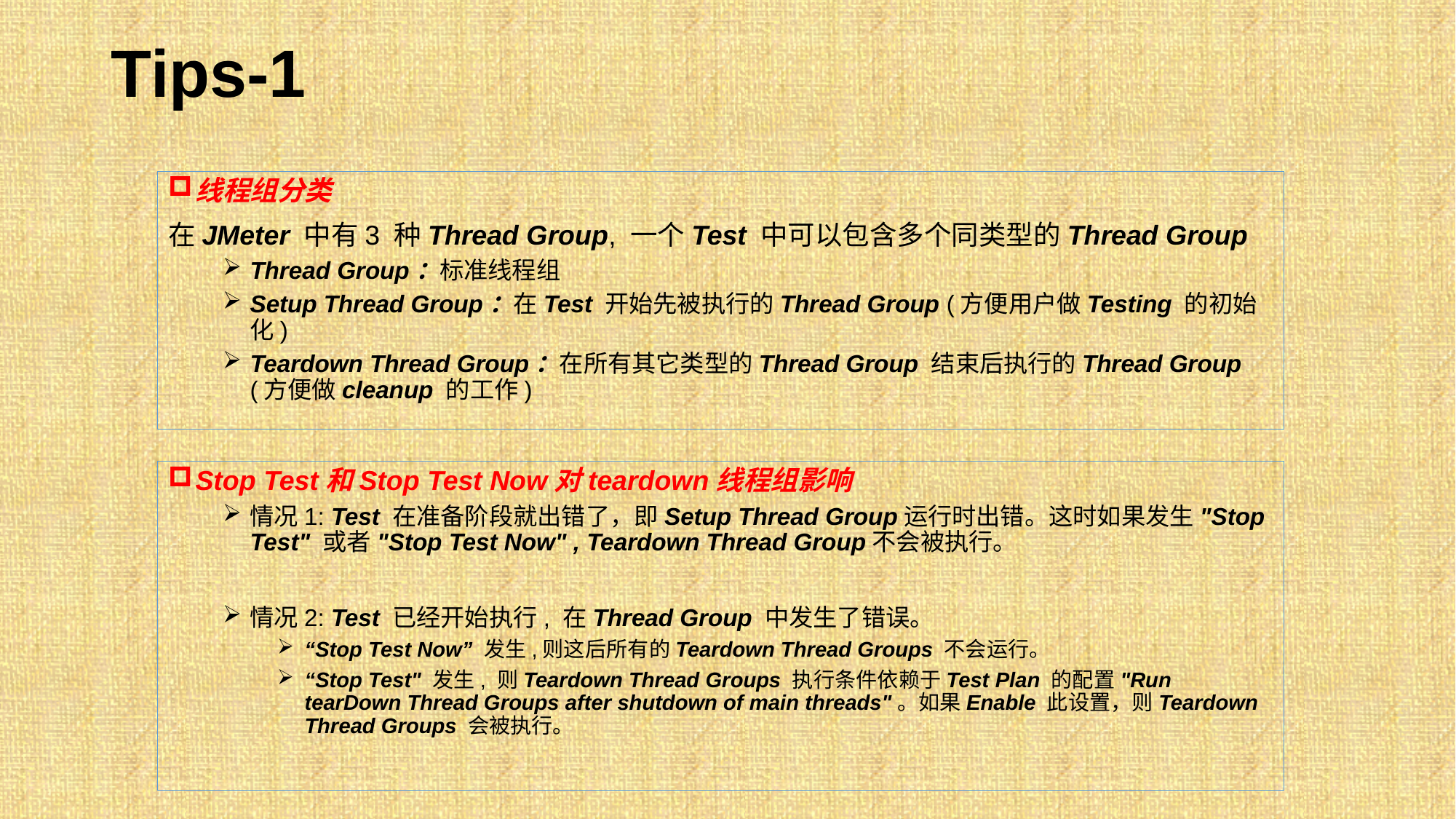

Tips-1
线程组分类
在JMeter 中有3 种Thread Group, 一个Test 中可以包含多个同类型的Thread Group
Thread Group：标准线程组
Setup Thread Group：在Test 开始先被执行的Thread Group (方便用户做Testing 的初始化)
Teardown Thread Group：在所有其它类型的Thread Group 结束后执行的Thread Group (方便做cleanup 的工作)
Stop Test和Stop Test Now对teardown线程组影响
情况1: Test 在准备阶段就出错了，即Setup Thread Group运行时出错。这时如果发生"Stop Test" 或者"Stop Test Now" , Teardown Thread Group不会被执行。

情况2: Test 已经开始执行, 在Thread Group 中发生了错误。
“Stop Test Now” 发生,则这后所有的Teardown Thread Groups 不会运行。
“Stop Test" 发生, 则Teardown Thread Groups 执行条件依赖于Test Plan 的配置"Run tearDown Thread Groups after shutdown of main threads"。如果Enable 此设置，则Teardown Thread Groups 会被执行。